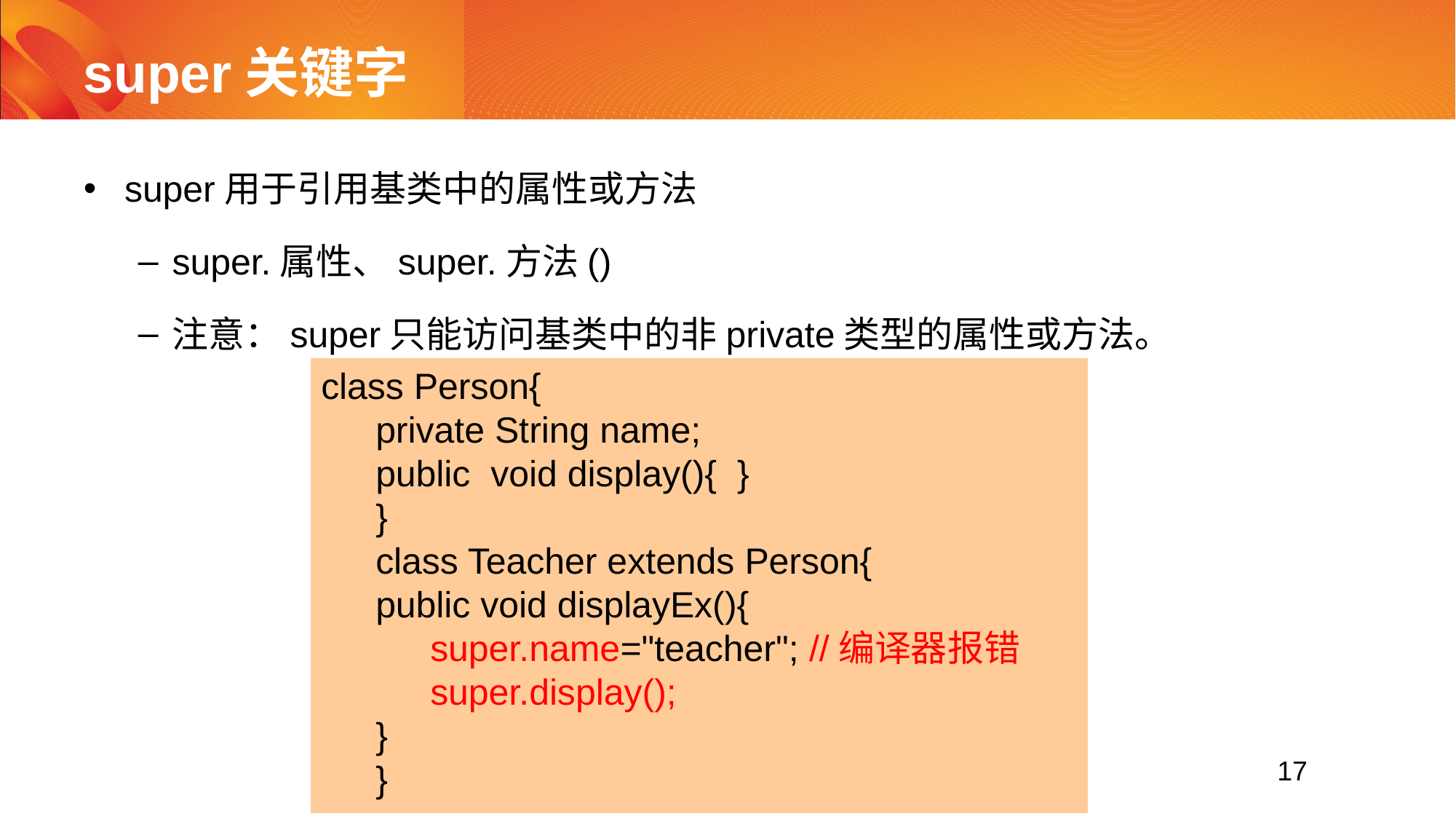

# super关键字
super用于引用基类中的属性或方法
super.属性、super.方法()
注意：super只能访问基类中的非private类型的属性或方法。

class Person{
private String name;
public  void display(){  }
}
class Teacher extends Person{
public void displayEx(){
super.name="teacher"; //编译器报错
super.display();
}
}